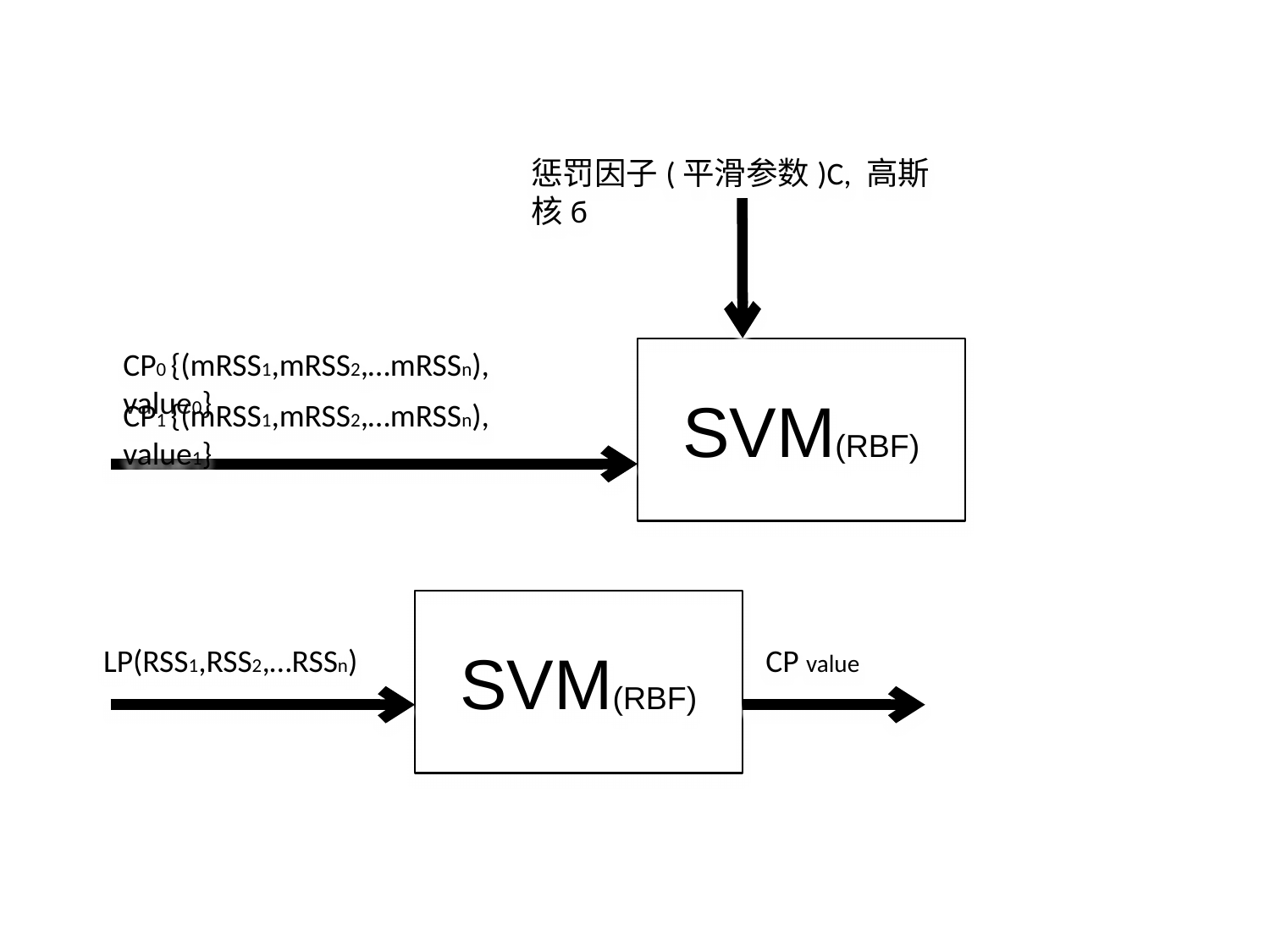

惩罚因子(平滑参数)C, 高斯核б
CP0 {(mRSS1,mRSS2,…mRSSn), value0}
SVM(RBF)
CP1 {(mRSS1,mRSS2,…mRSSn), value1}
SVM(RBF)
LP(RSS1,RSS2,…RSSn)
CP value